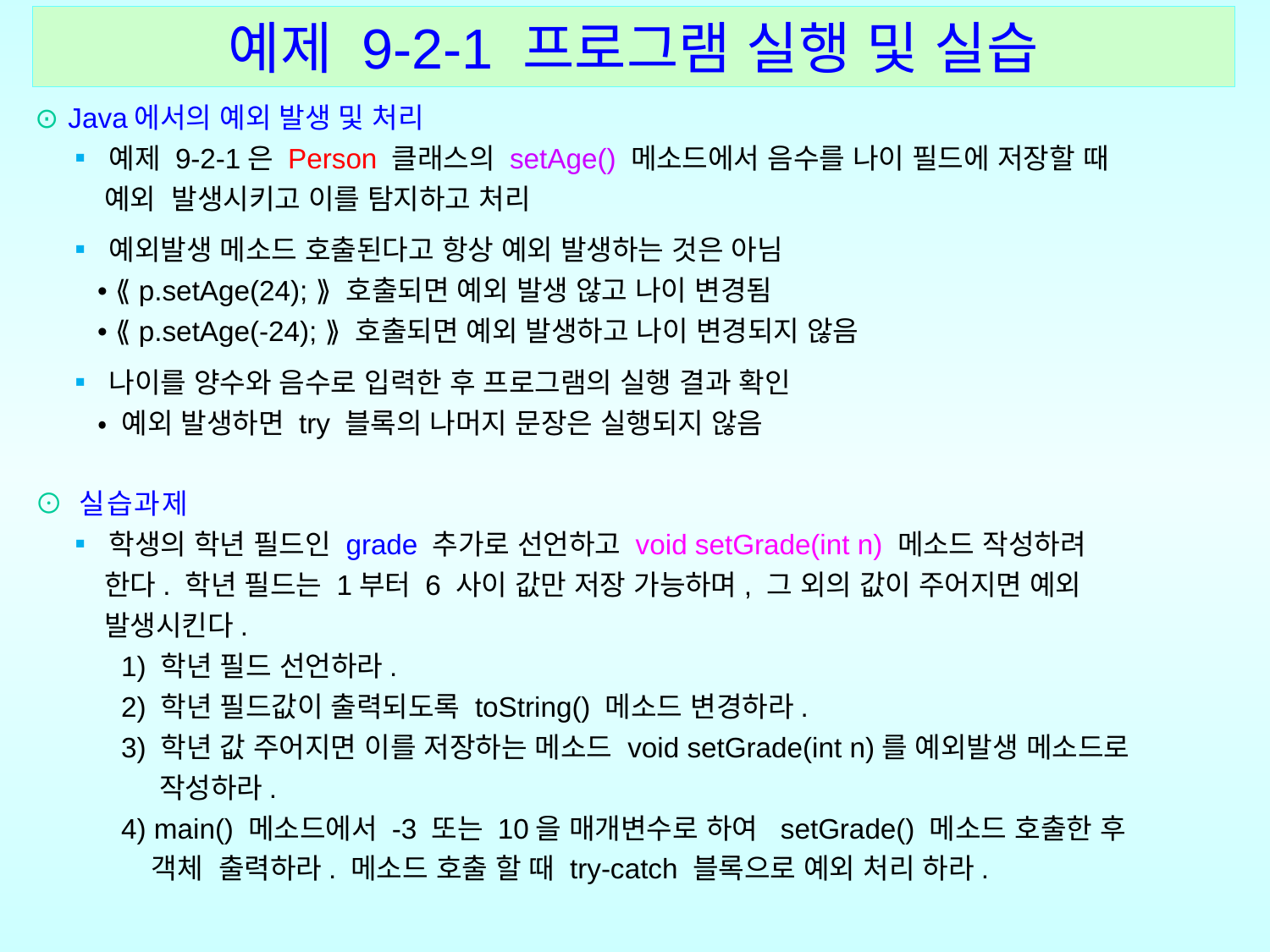

예제 9-2-1 프로그램 실행 및 실습
⊙ Java에서의 예외 발생 및 처리
    ▪ 예제 9-2-1은 Person 클래스의 setAge() 메소드에서 음수를 나이 필드에 저장할 때
        예외  발생시키고 이를 탐지하고 처리
    ▪ 예외발생 메소드 호출된다고 항상 예외 발생하는 것은 아님
        • ⟪ p.setAge(24); ⟫ 호출되면 예외 발생 않고 나이 변경됨
        • ⟪ p.setAge(-24); ⟫ 호출되면 예외 발생하고 나이 변경되지 않음
    ▪ 나이를 양수와 음수로 입력한 후 프로그램의 실행 결과 확인
        • 예외 발생하면 try 블록의 나머지 문장은 실행되지 않음

⊙ 실습과제
    ▪ 학생의 학년 필드인 grade 추가로 선언하고 void setGrade(int n) 메소드 작성하려
        한다. 학년 필드는 1부터 6 사이 값만 저장 가능하며, 그 외의 값이 주어지면 예외
        발생시킨다.
           1) 학년 필드 선언하라.
           2) 학년 필드값이 출력되도록 toString() 메소드 변경하라.
           3) 학년 값 주어지면 이를 저장하는 메소드 void setGrade(int n)를 예외발생 메소드로
               작성하라.
           4) main() 메소드에서 -3 또는 10을 매개변수로 하여  setGrade() 메소드 호출한 후
              객체  출력하라. 메소드 호출 할 때 try-catch 블록으로 예외 처리 하라.